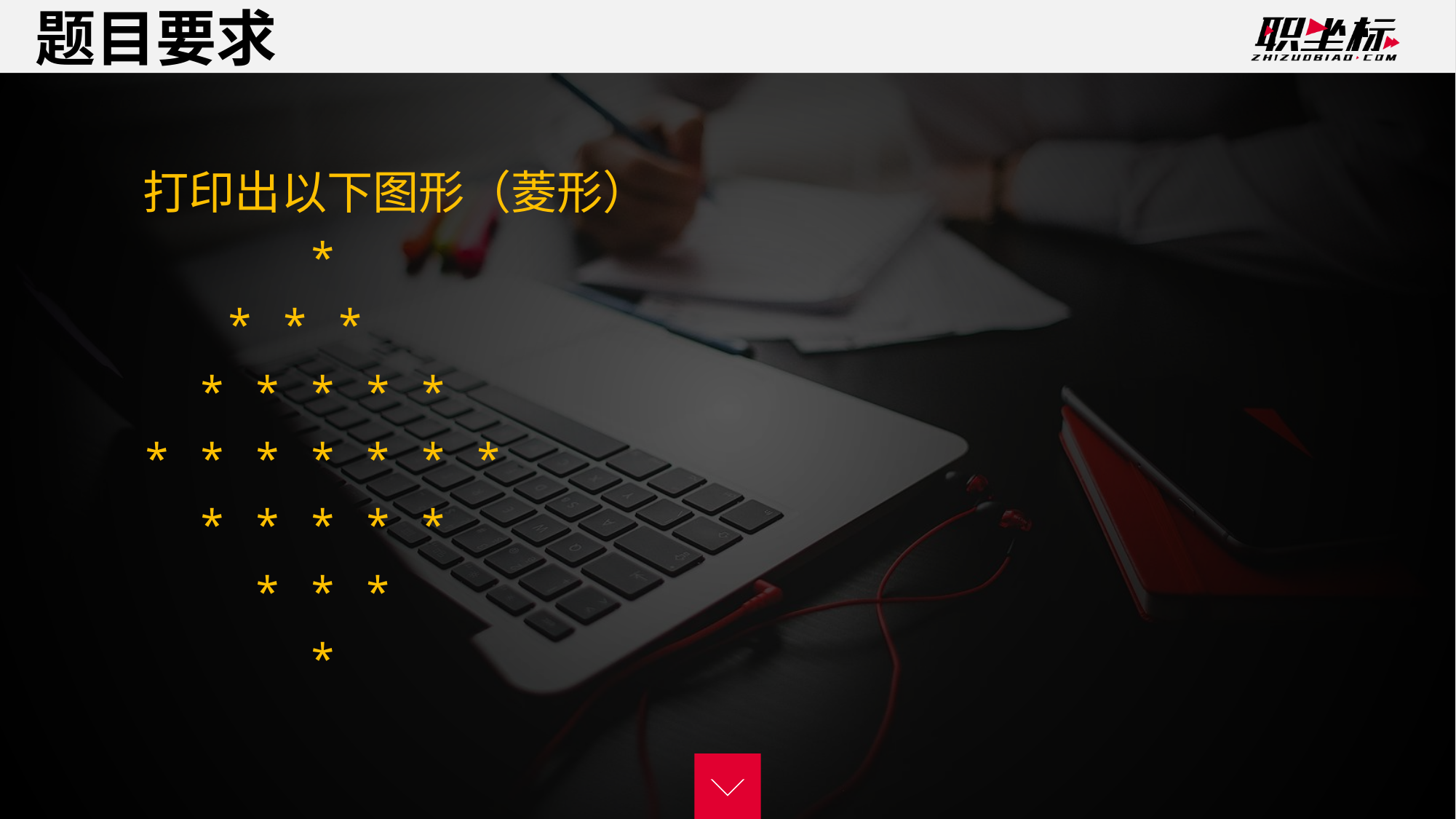

题目要求
打印出以下图形（菱形）
     	*
   * * *
  * * * * *
* * * * * * *
  * * * * *
    * * *
      *